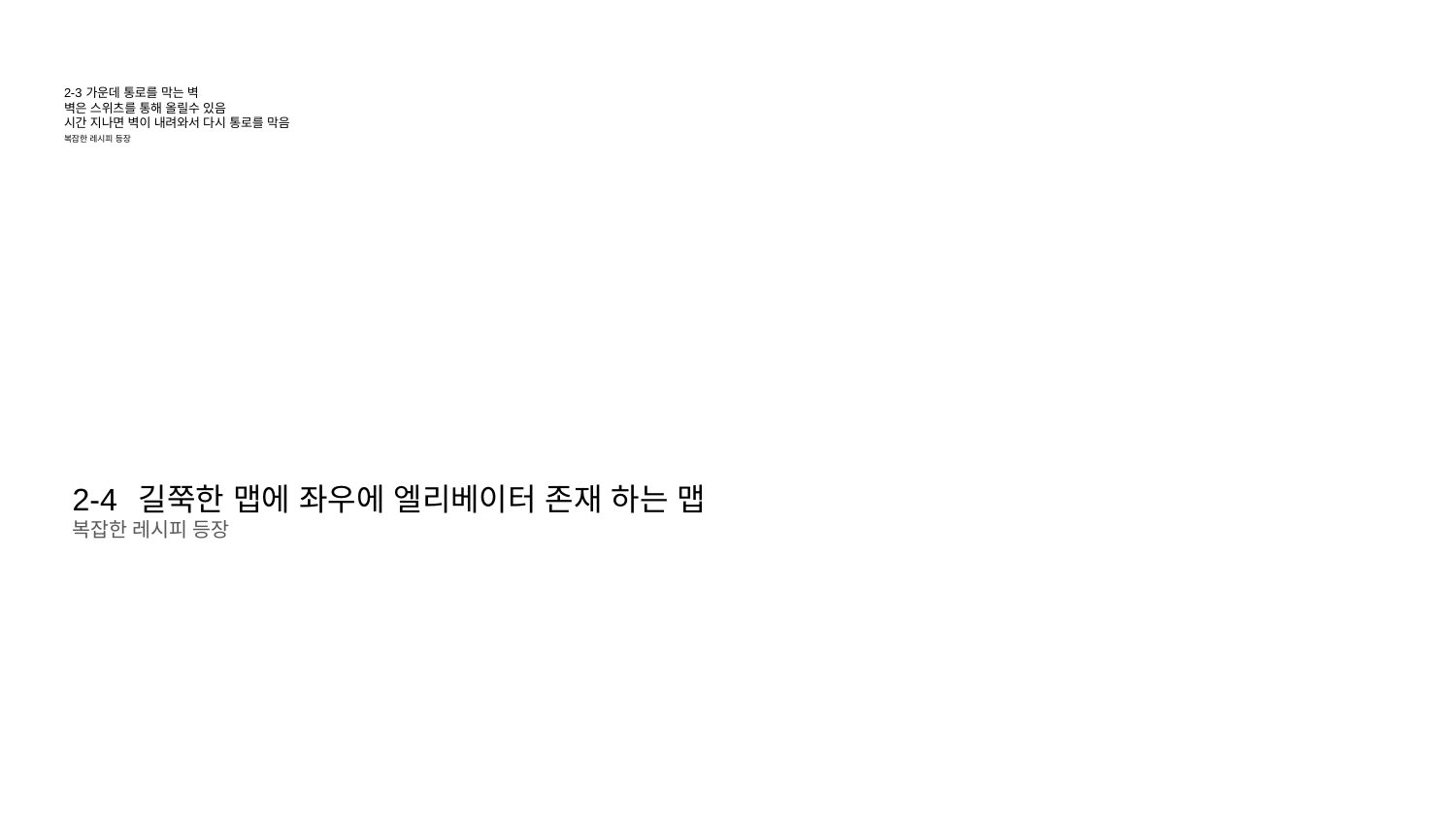

# 2-3 가운데 통로를 막는 벽
벽은 스위츠를 통해 올릴수 있음
시간 지나면 벽이 내려와서 다시 통로를 막음
복잡한 레시피 등장
2-4  길쭉한 맵에 좌우에 엘리베이터 존재 하는 맵
복잡한 레시피 등장